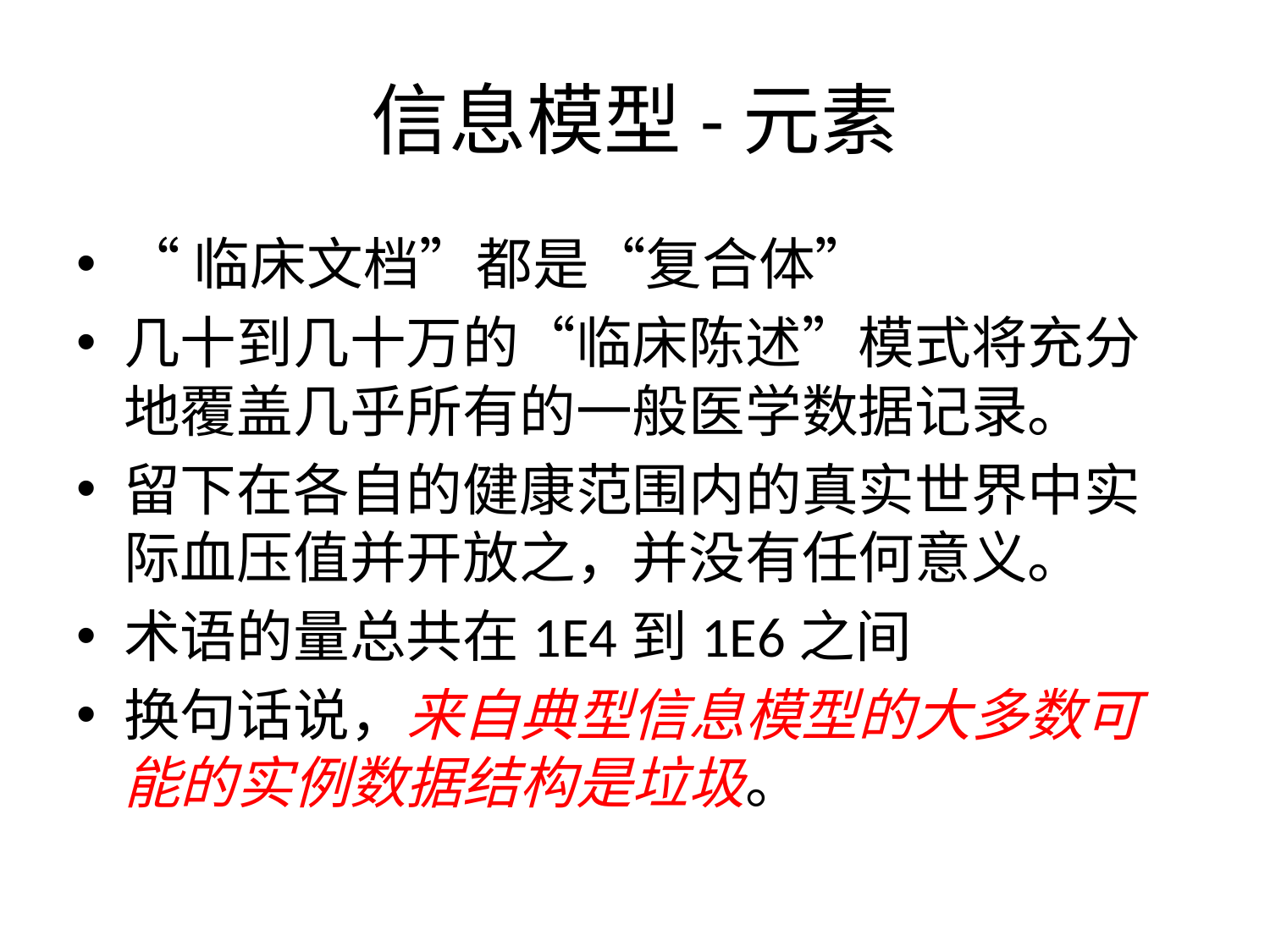

# 信息模型-元素
“临床文档”都是“复合体”
几十到几十万的“临床陈述”模式将充分地覆盖几乎所有的一般医学数据记录。
留下在各自的健康范围内的真实世界中实际血压值并开放之，并没有任何意义。
术语的量总共在1E4到1E6之间
换句话说，来自典型信息模型的大多数可能的实例数据结构是垃圾。